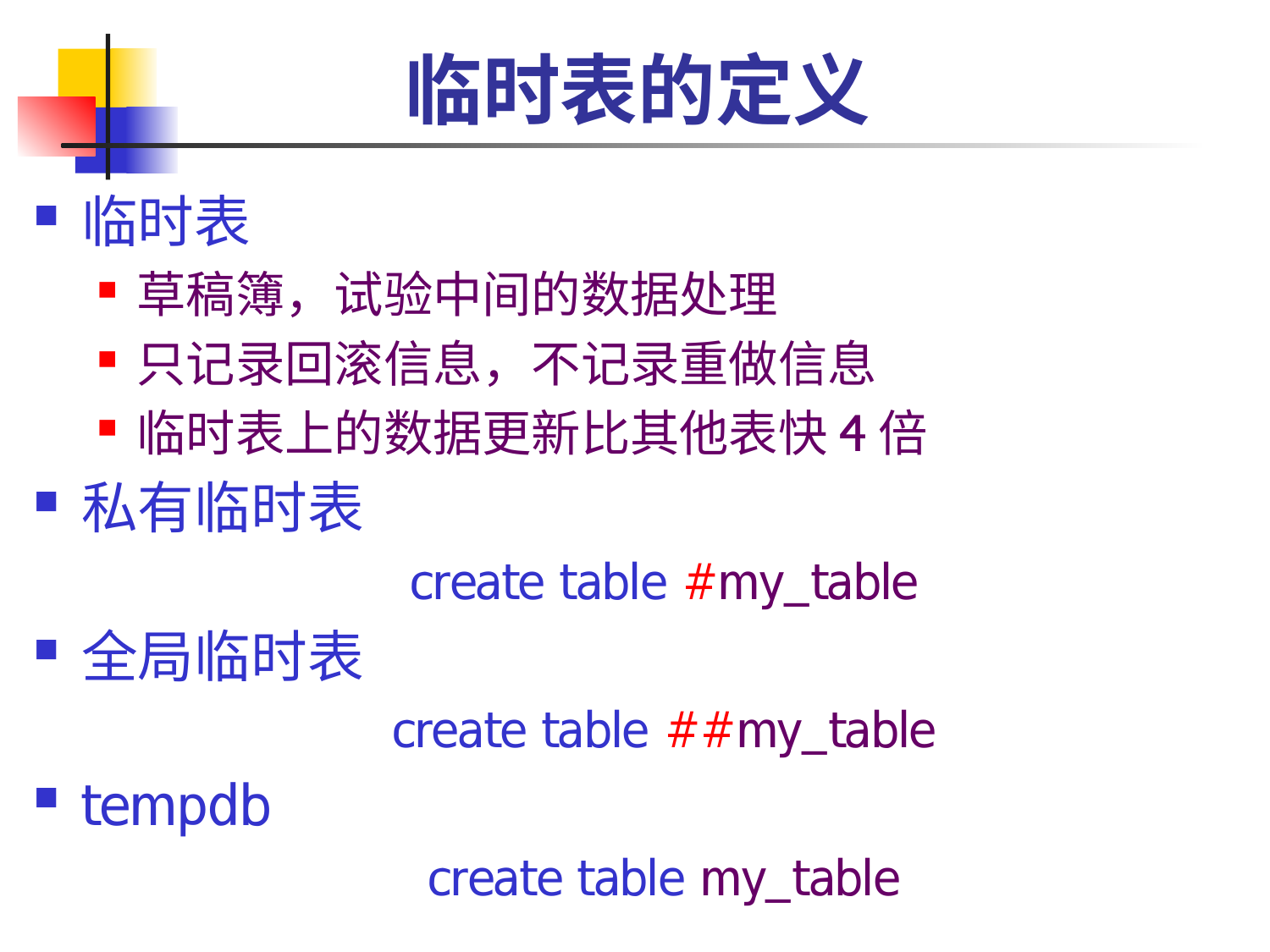

# 临时表的定义
临时表
草稿簿，试验中间的数据处理
只记录回滚信息，不记录重做信息
临时表上的数据更新比其他表快4倍
私有临时表
create table #my_table
全局临时表
create table ##my_table
tempdb
create table my_table